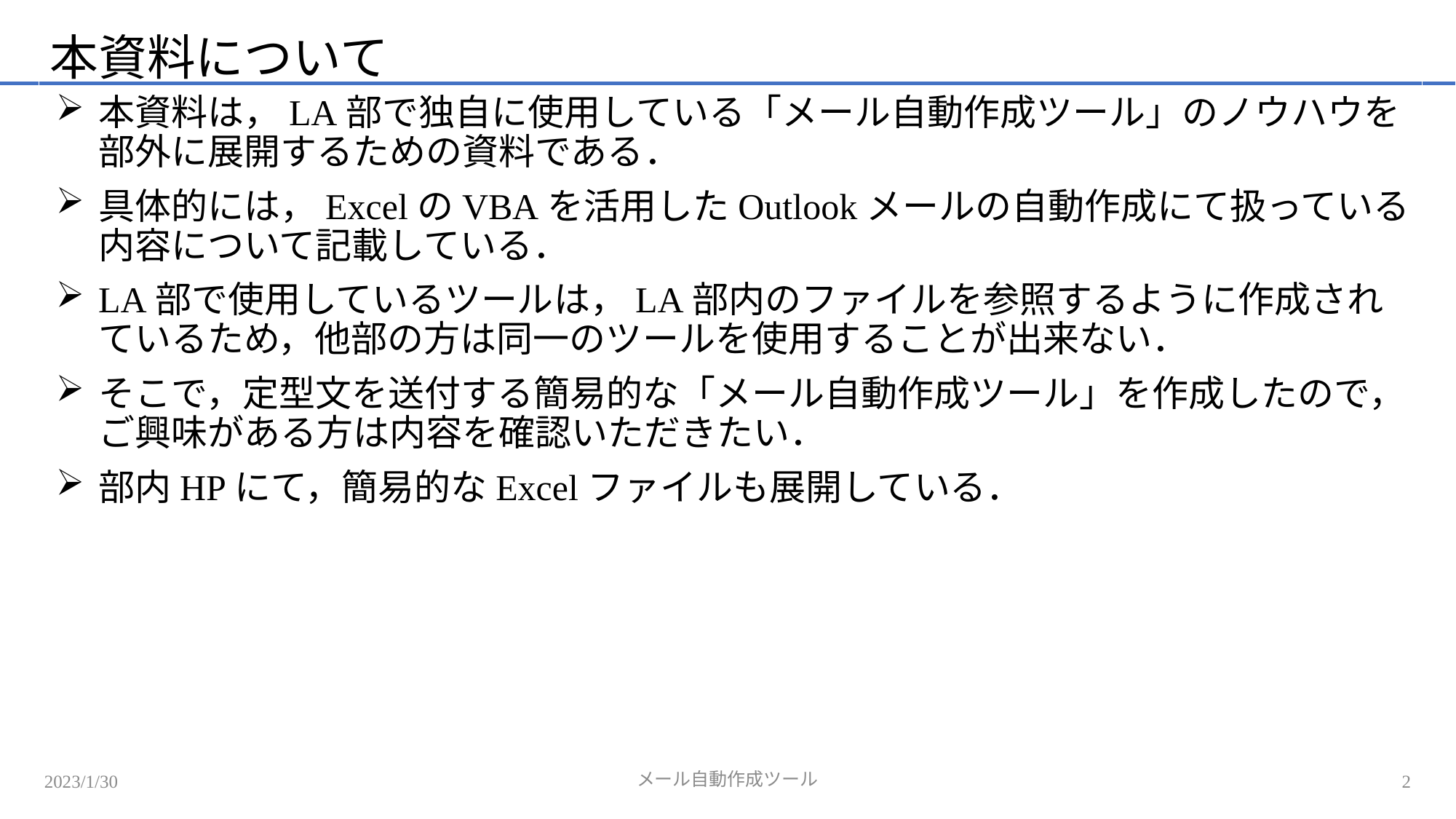

# 本資料について
本資料は，LA部で独自に使用している「メール自動作成ツール」のノウハウを
部外に展開するための資料である．
具体的には，ExcelのVBAを活用したOutlookメールの自動作成にて扱っている
内容について記載している．
LA部で使用しているツールは，LA部内のファイルを参照するように作成されているため，他部の方は同一のツールを使用することが出来ない．
そこで，定型文を送付する簡易的な「メール自動作成ツール」を作成したので，ご興味がある方は内容を確認いただきたい．
部内HPにて，簡易的なExcelファイルも展開している．
2023/1/30
2
メール自動作成ツール